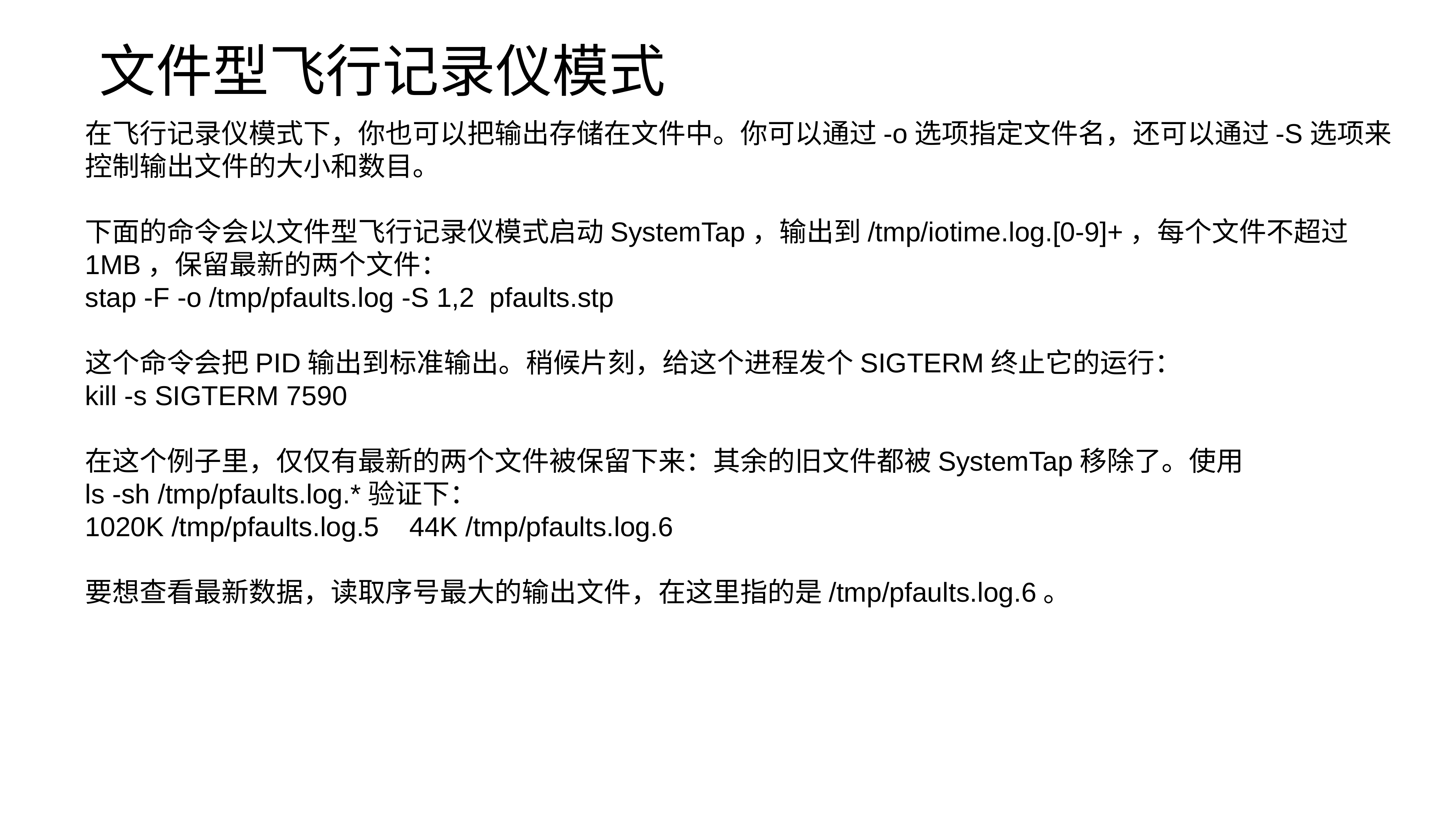

文件型飞行记录仪模式
在飞行记录仪模式下，你也可以把输出存储在文件中。你可以通过-o选项指定文件名，还可以通过-S选项来控制输出文件的大小和数目。

下面的命令会以文件型飞行记录仪模式启动SystemTap，输出到/tmp/iotime.log.[0-9]+，每个文件不超过1MB，保留最新的两个文件：
stap -F -o /tmp/pfaults.log -S 1,2  pfaults.stp

这个命令会把PID输出到标准输出。稍候片刻，给这个进程发个SIGTERM终止它的运行：
kill -s SIGTERM 7590

在这个例子里，仅仅有最新的两个文件被保留下来：其余的旧文件都被SystemTap移除了。使用
ls -sh /tmp/pfaults.log.*验证下：
1020K /tmp/pfaults.log.5    44K /tmp/pfaults.log.6

要想查看最新数据，读取序号最大的输出文件，在这里指的是/tmp/pfaults.log.6。